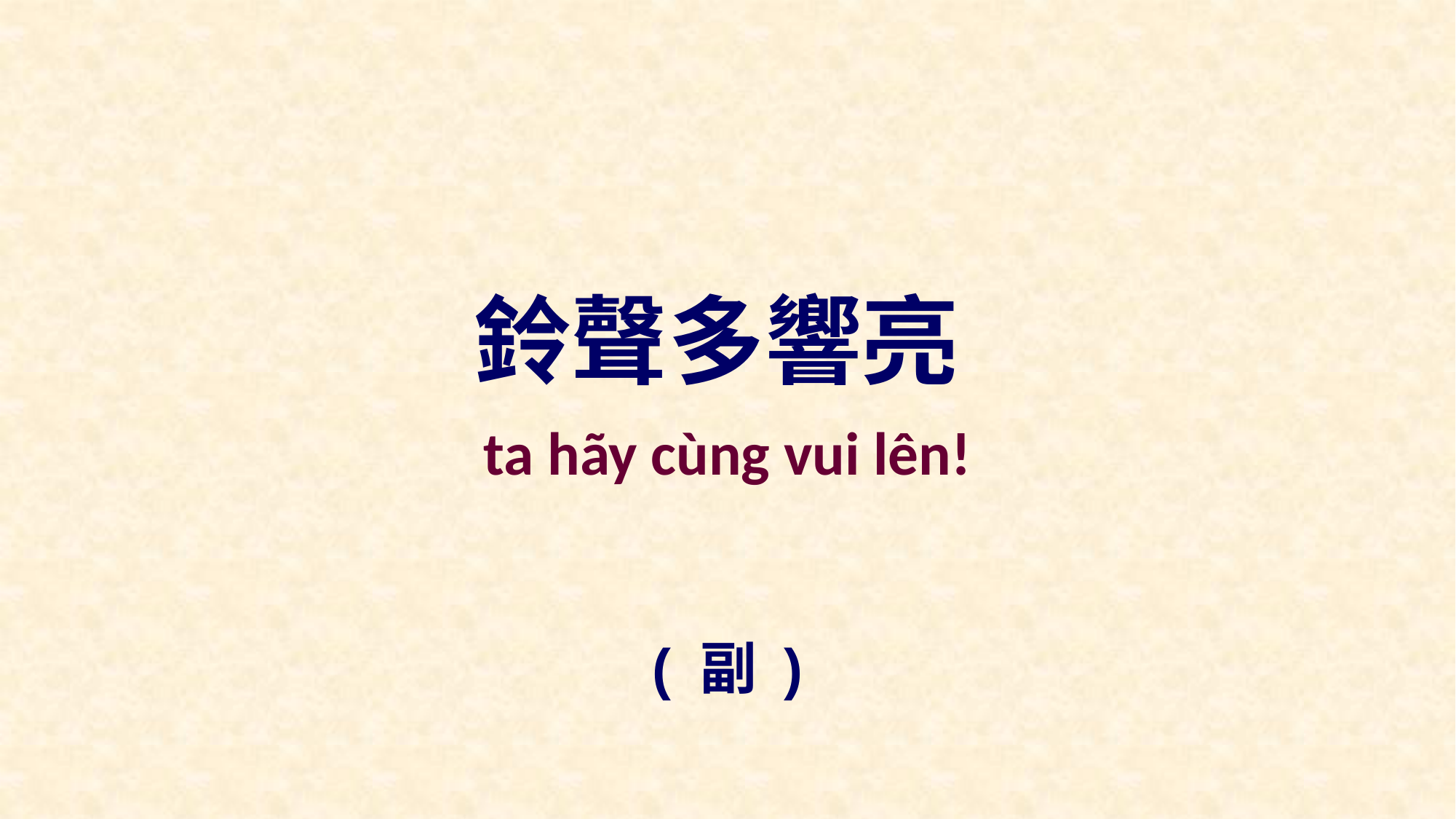

鈴聲多響亮
ta hãy cùng vui lên!
( 副 )